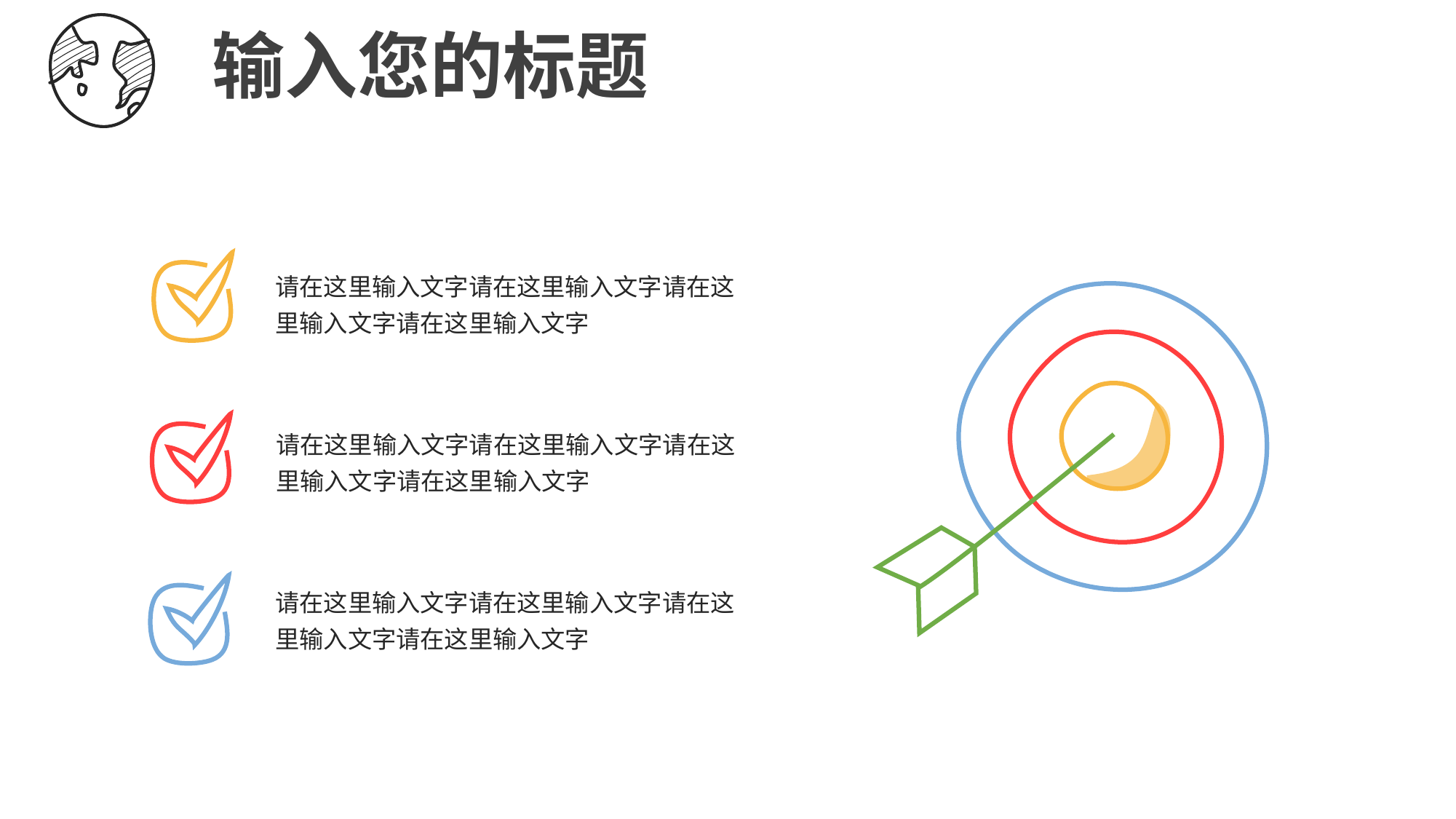

输入您的标题

请在这里输入文字请在这里输入文字请在这里输入文字请在这里输入文字

请在这里输入文字请在这里输入文字请在这里输入文字请在这里输入文字

请在这里输入文字请在这里输入文字请在这里输入文字请在这里输入文字